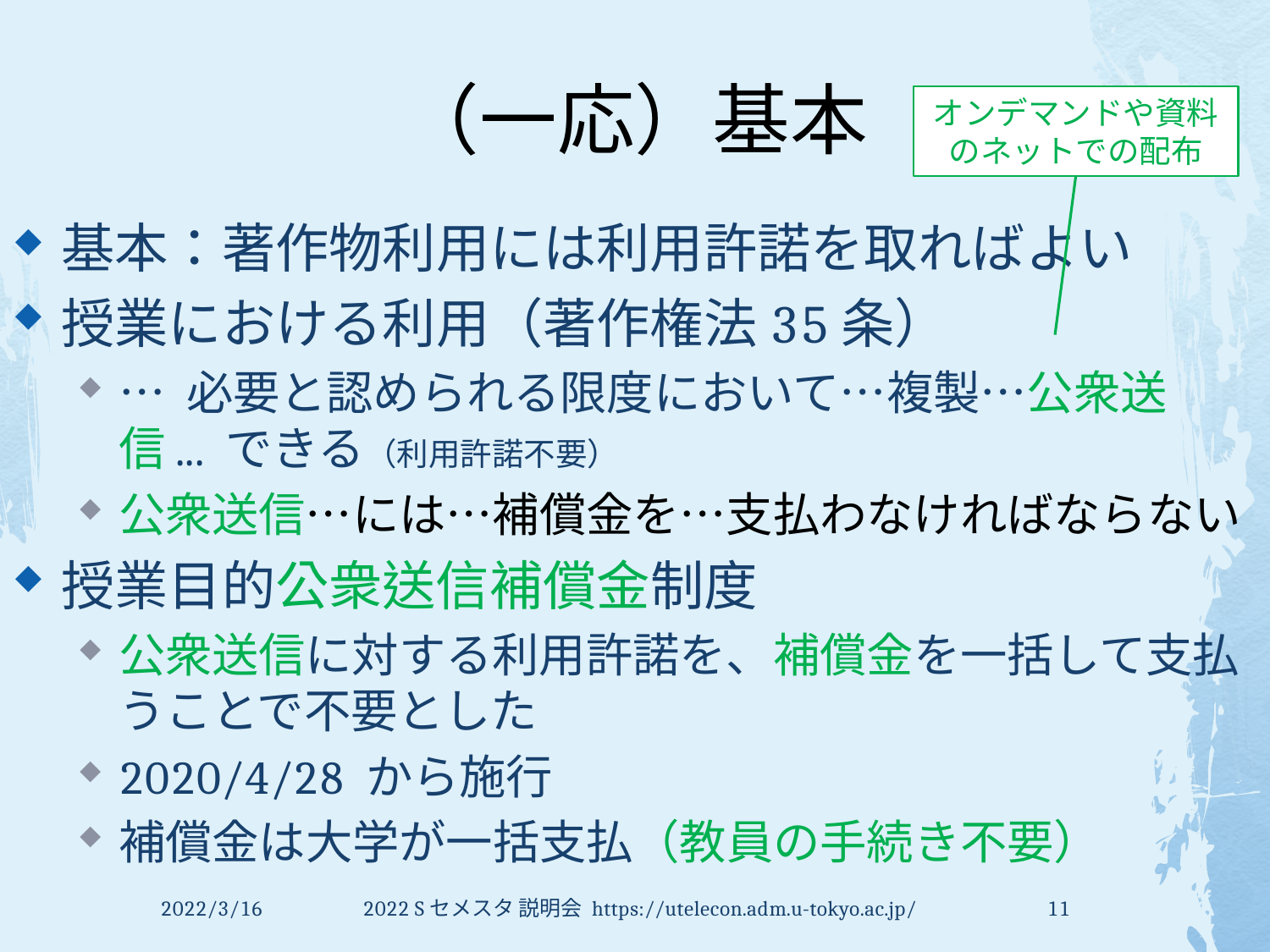

# （一応）基本
オンデマンドや資料のネットでの配布
基本：著作物利用には利用許諾を取ればよい
授業における利用（著作権法35条）
… 必要と認められる限度において…複製…公衆送信... できる（利用許諾不要）
公衆送信…には…補償金を…支払わなければならない
授業目的公衆送信補償金制度
公衆送信に対する利用許諾を、補償金を一括して支払うことで不要とした
2020/4/28 から施行
補償金は大学が一括支払（教員の手続き不要）
2022/3/16
2022 Sセメスタ 説明会 https://utelecon.adm.u-tokyo.ac.jp/
11